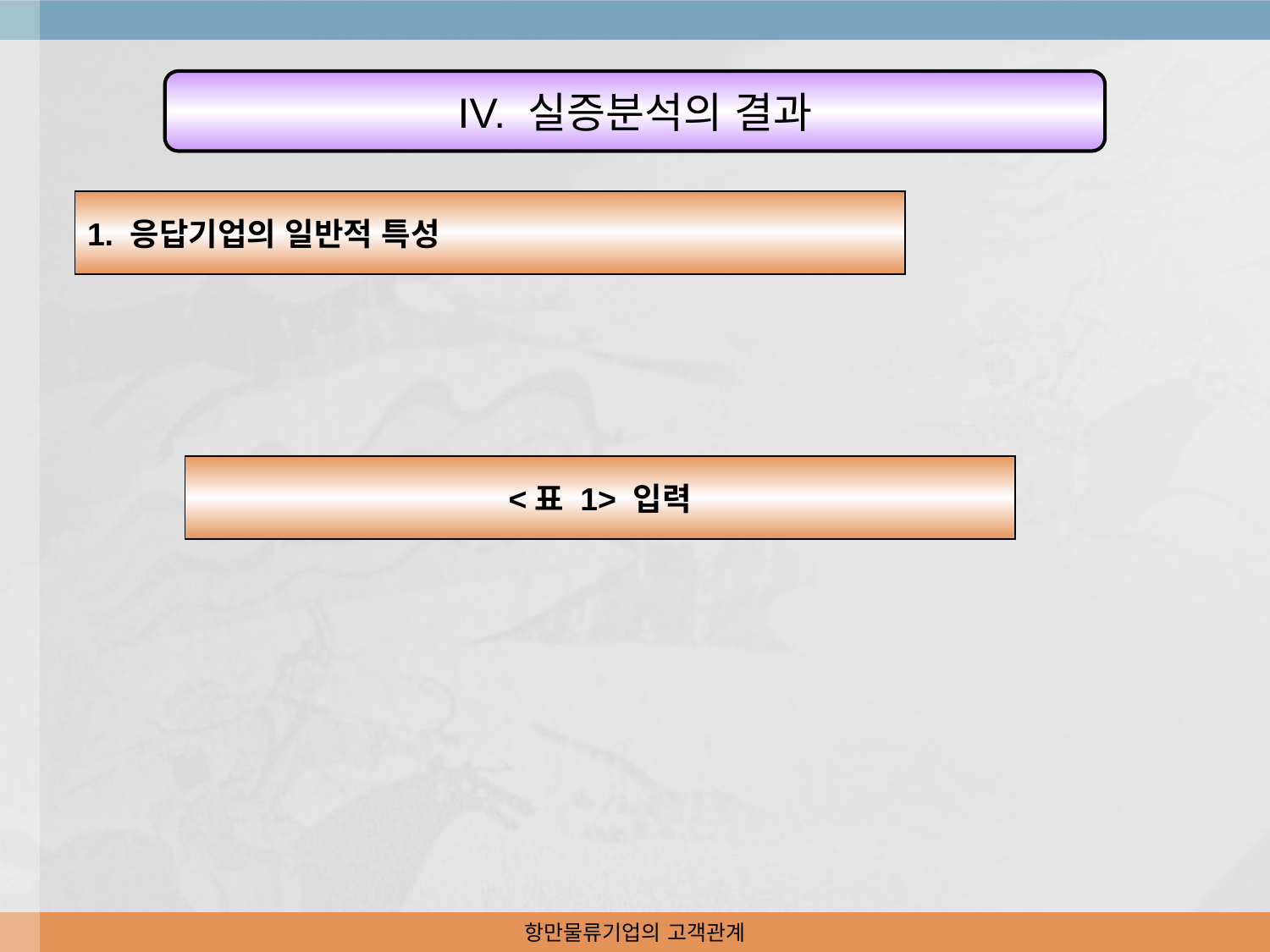

IV. 실증분석의 결과
1. 응답기업의 일반적 특성
<표 1> 입력
항만물류기업의 고객관계